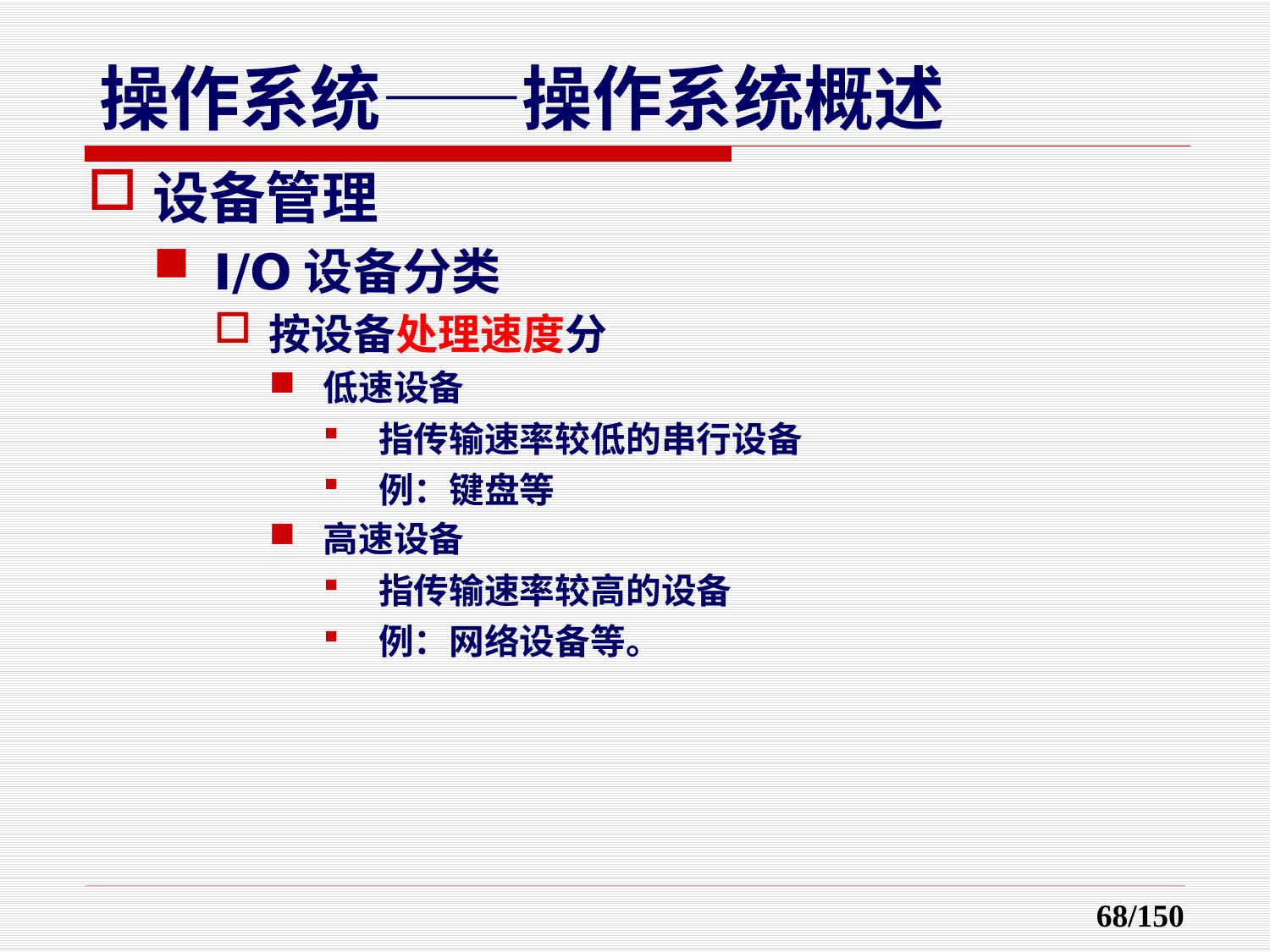

设备管理
I/O设备分类
按设备处理速度分
低速设备
指传输速率较低的串行设备
例：键盘等
高速设备
指传输速率较高的设备
例：网络设备等。